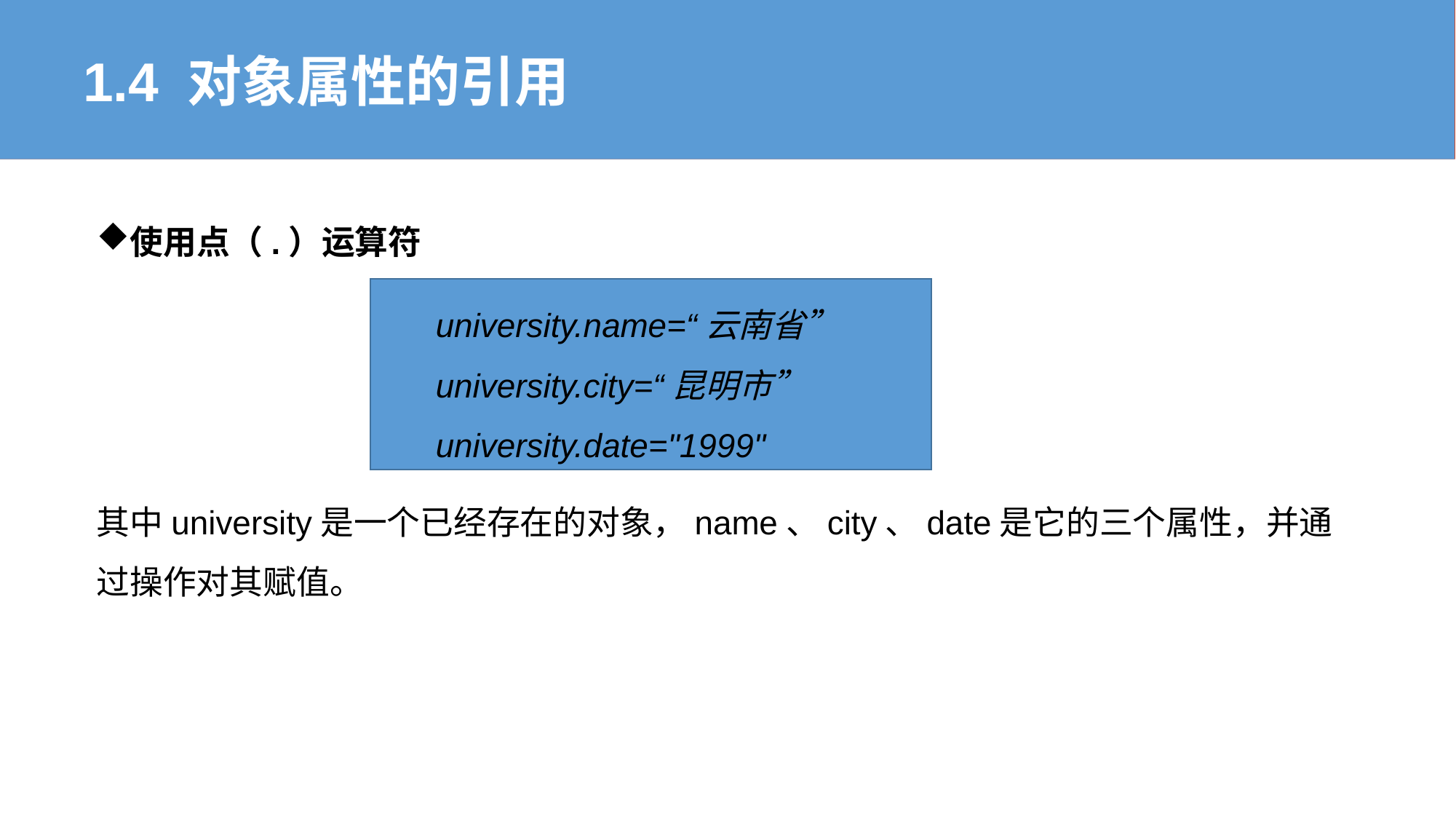

1.4 对象属性的引用

使用点（.）运算符

其中university是一个已经存在的对象，name、city、date是它的三个属性，并通过操作对其赋值。
university.name=“云南省”
university.city=“昆明市”
university.date="1999"